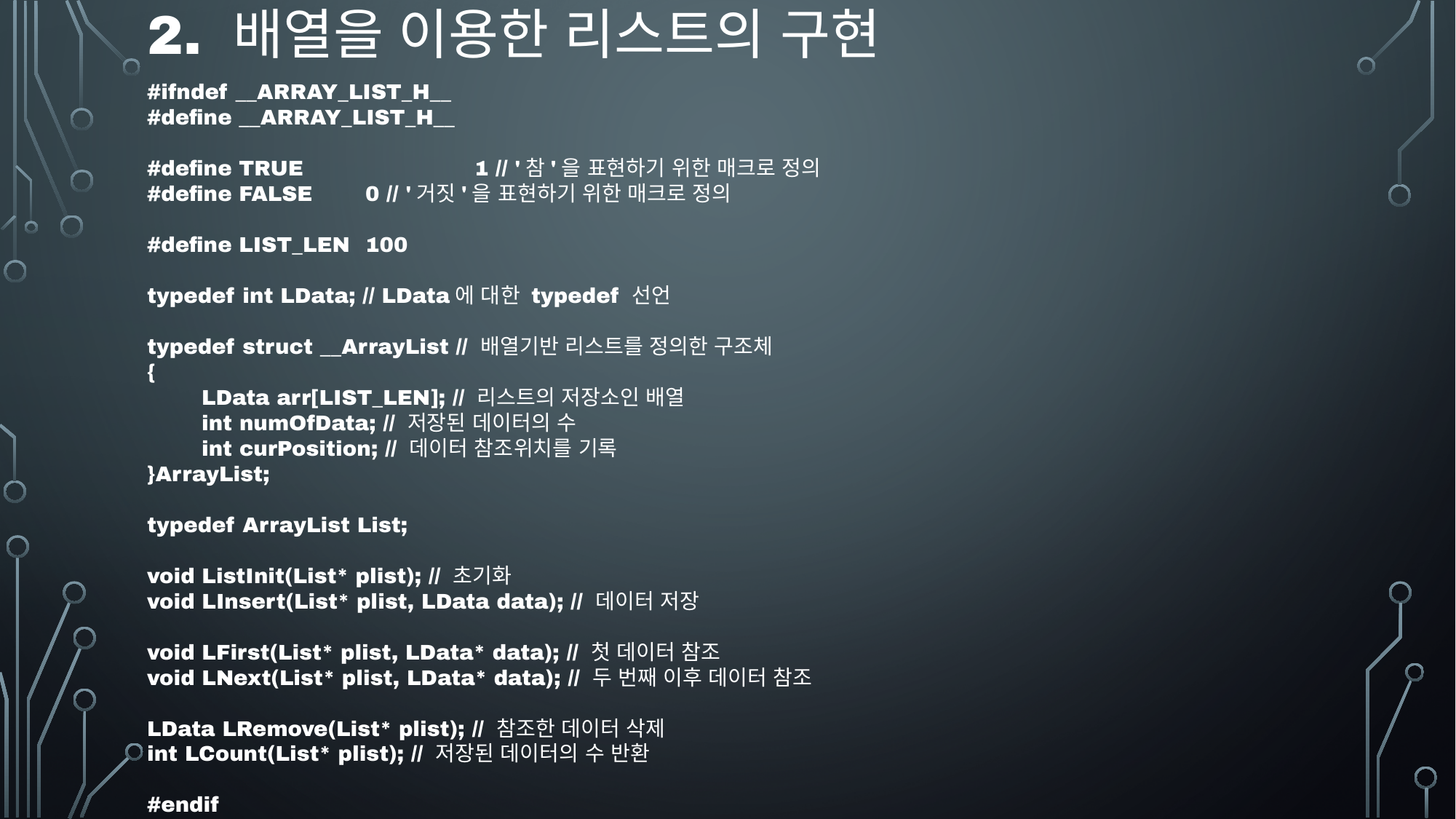

# 2. 배열을 이용한 리스트의 구현
#ifndef __ARRAY_LIST_H__
#define __ARRAY_LIST_H__

#define TRUE		1 // '참'을 표현하기 위한 매크로 정의
#define FALSE	0 // '거짓'을 표현하기 위한 매크로 정의

#define LIST_LEN	100

typedef int LData; // LData에 대한 typedef 선언

typedef struct __ArrayList // 배열기반 리스트를 정의한 구조체
{
LData arr[LIST_LEN]; // 리스트의 저장소인 배열
int numOfData; // 저장된 데이터의 수
int curPosition; // 데이터 참조위치를 기록
}ArrayList;

typedef ArrayList List;

void ListInit(List* plist); // 초기화
void LInsert(List* plist, LData data); // 데이터 저장

void LFirst(List* plist, LData* data); // 첫 데이터 참조
void LNext(List* plist, LData* data); // 두 번째 이후 데이터 참조

LData LRemove(List* plist); // 참조한 데이터 삭제
int LCount(List* plist); // 저장된 데이터의 수 반환

#endif